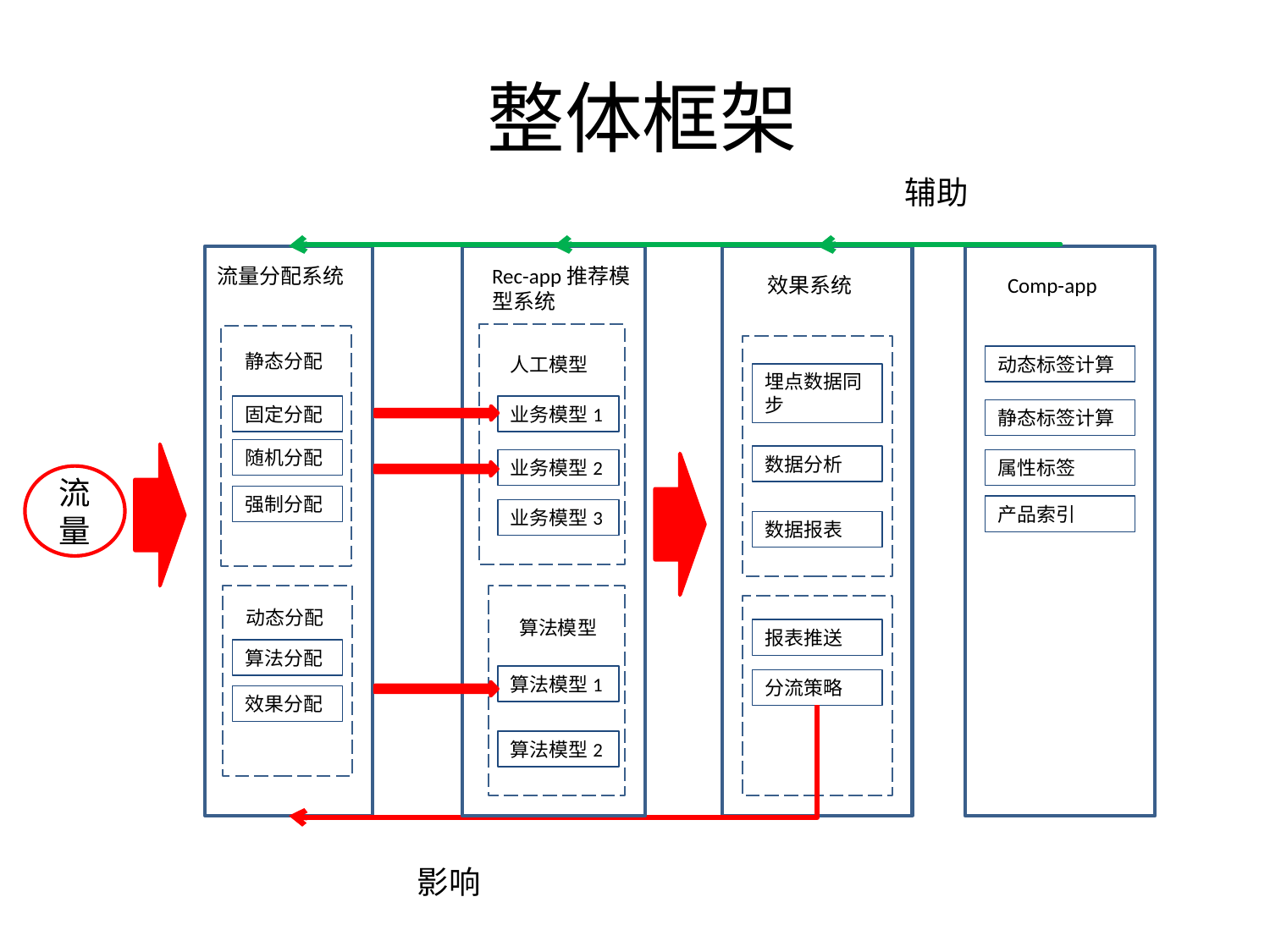

# 整体框架
辅助

流量分配系统

静态分配
固定分配
随机分配
强制分配

动态分配
算法分配
效果分配

Rec-app推荐模型系统

业务模型1
业务模型2
业务模型3
人工模型

算法模型
算法模型1
算法模型2

效果系统

埋点数据同步
数据分析
数据报表

报表推送
分流策略

Comp-app
动态标签计算
静态标签计算

属性标签

流量
产品索引

影响